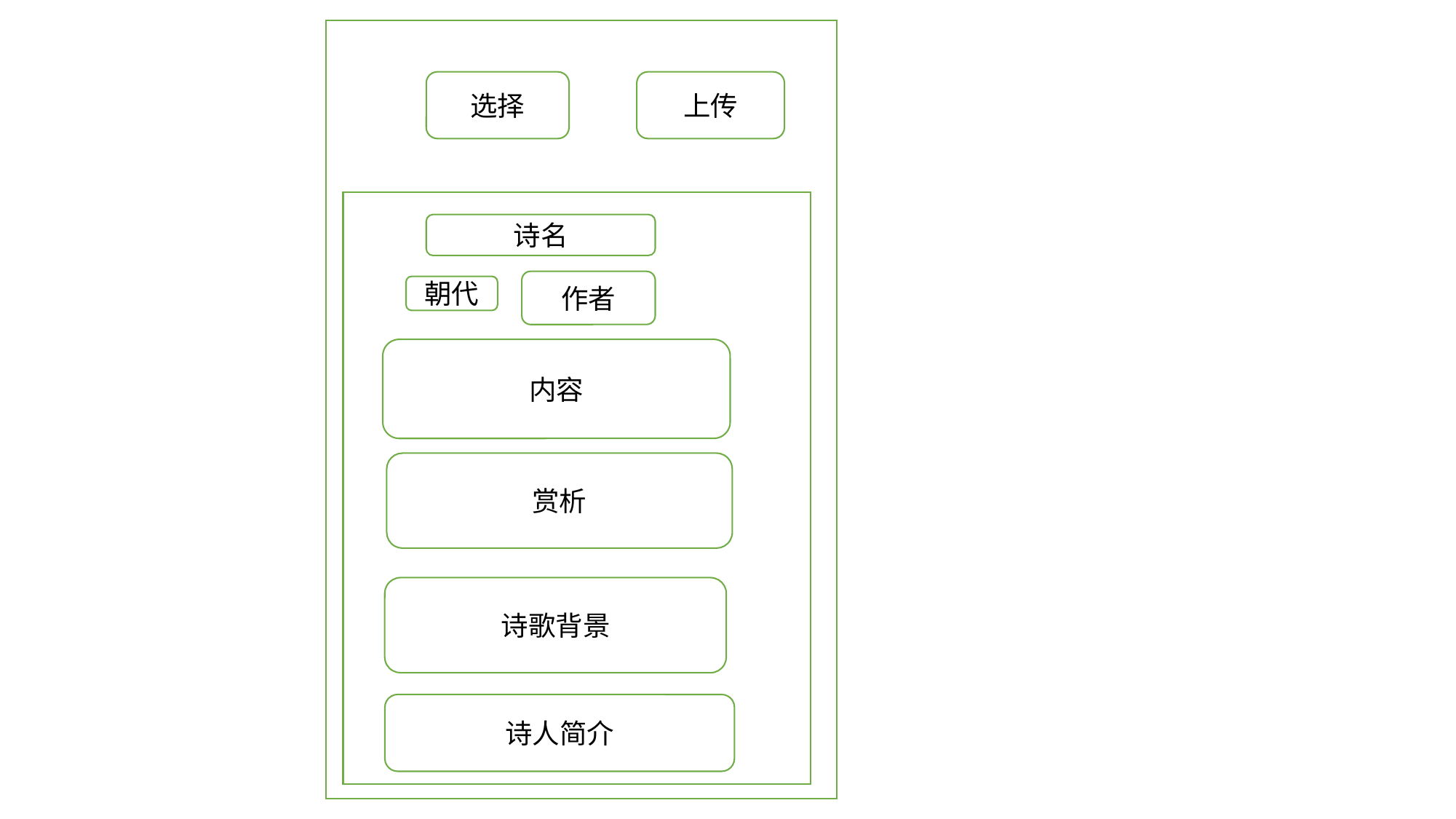

选择
上传

诗名
作者
朝代
内容
赏析
诗歌背景
诗人简介